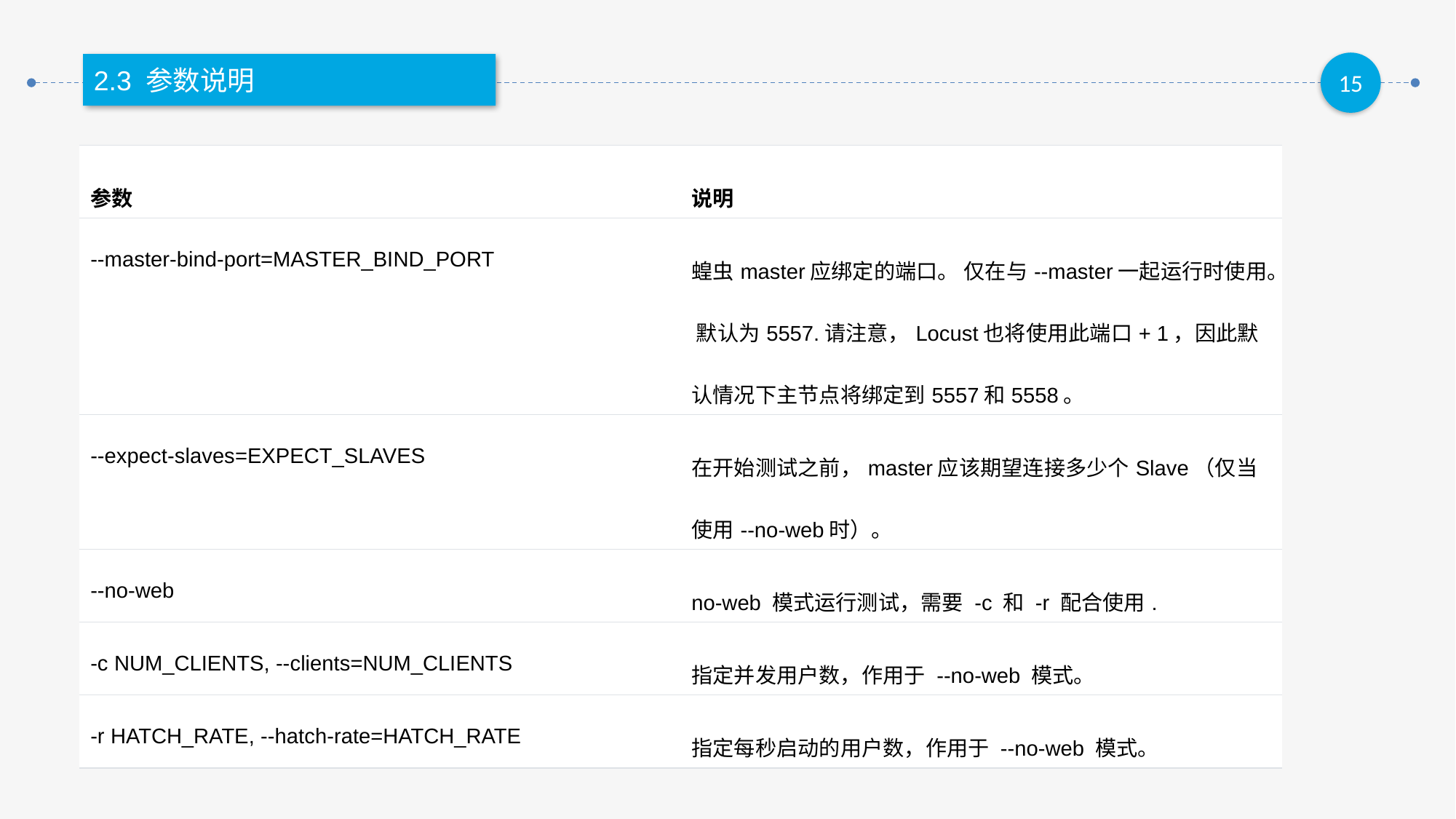

2.3 参数说明
| 参数 | 说明 |
| --- | --- |
| --master-bind-port=MASTER\_BIND\_PORT | 蝗虫master应绑定的端口。 仅在与--master一起运行时使用。 默认为5557.请注意，Locust也将使用此端口+ 1，因此默认情况下主节点将绑定到5557和5558。 |
| --expect-slaves=EXPECT\_SLAVES | 在开始测试之前，master应该期望连接多少个Slave（仅当使用--no-web时）。 |
| --no-web | no-web 模式运行测试，需要 -c 和 -r 配合使用. |
| -c NUM\_CLIENTS, --clients=NUM\_CLIENTS | 指定并发用户数，作用于 --no-web 模式。 |
| -r HATCH\_RATE, --hatch-rate=HATCH\_RATE | 指定每秒启动的用户数，作用于 --no-web 模式。 |